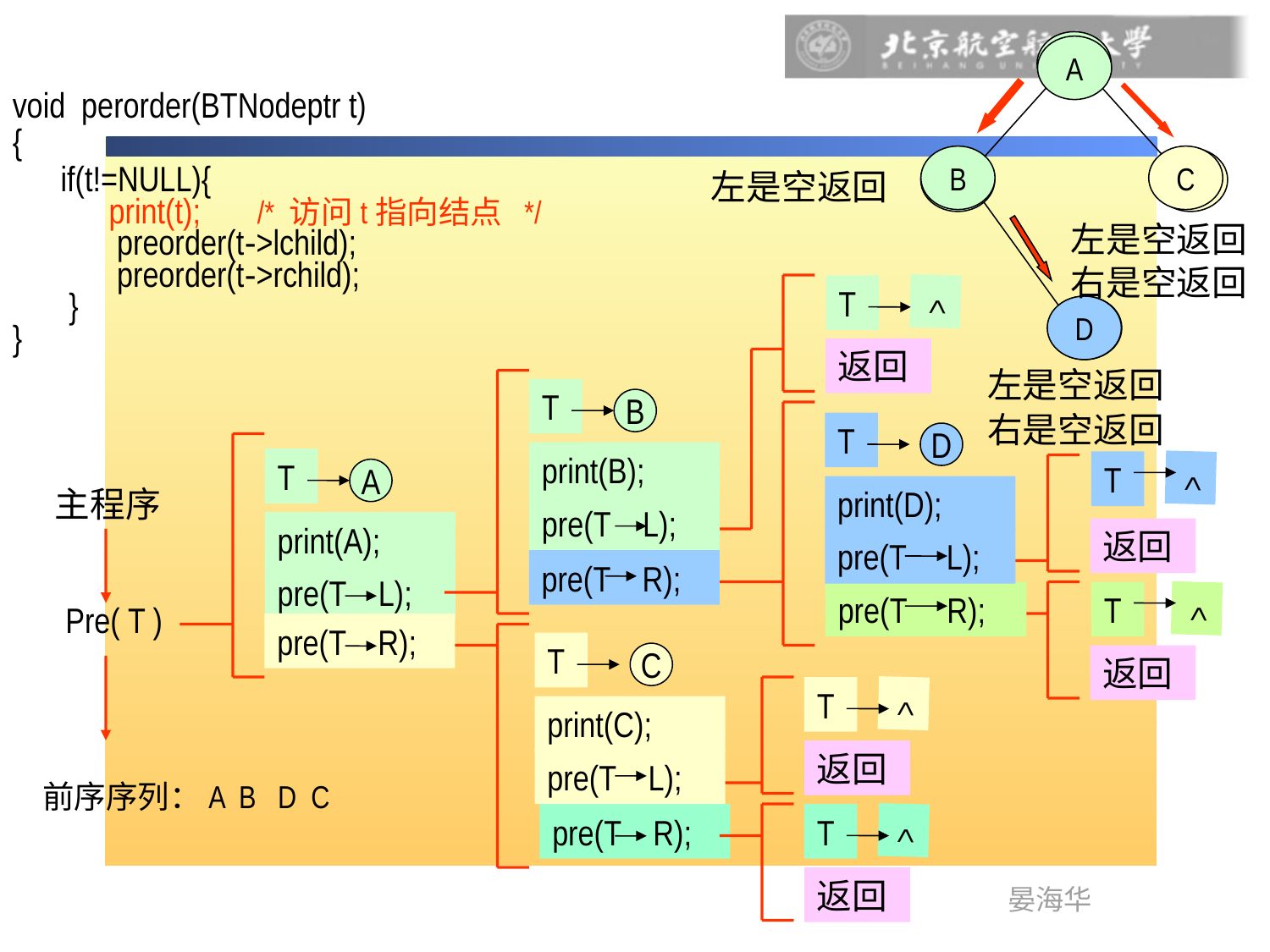

A
A
T
A

print(A);
pre(T    L);

pre(T    R);

void  perorder(BTNodeptr t)
{
      if(t!=NULL){
            print(t);       /* 访问t指向结点  */
             preorder(t->lchild);
             preorder(t->rchild);
       }
}
B
T
B

print(B);
pre(T    L);

C
T
C

print(C);
pre(T    L);

B
C
左是空返回
>
T

pre(T    R);

左是空返回
>
T

右是空返回
>
T

D
T
D

print(D);
pre(T     L);

D
返回
左是空返回
>
T

右是空返回
T
>

主程序

Pre( T )
返回
pre(T     R);

返回

返回
前序序列：A  B   D  C
pre(T    R);

返回